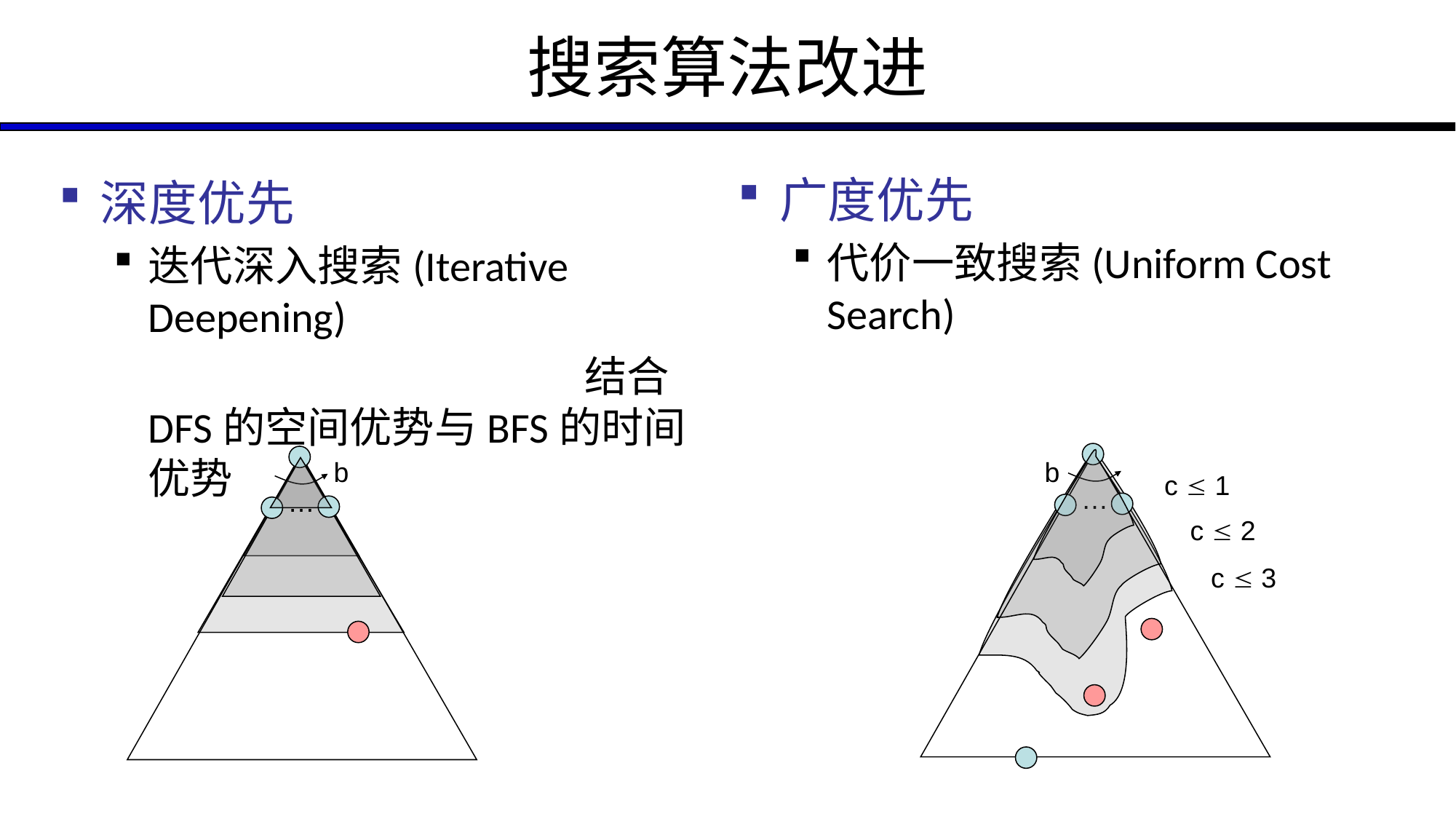

# 搜索算法改进
广度优先
代价一致搜索(Uniform Cost Search)
深度优先
迭代深入搜索(Iterative Deepening)
					结合DFS的空间优势与BFS的时间优势

b

c ≤ 1

…

c ≤ 2
c ≤ 3

b

…

5